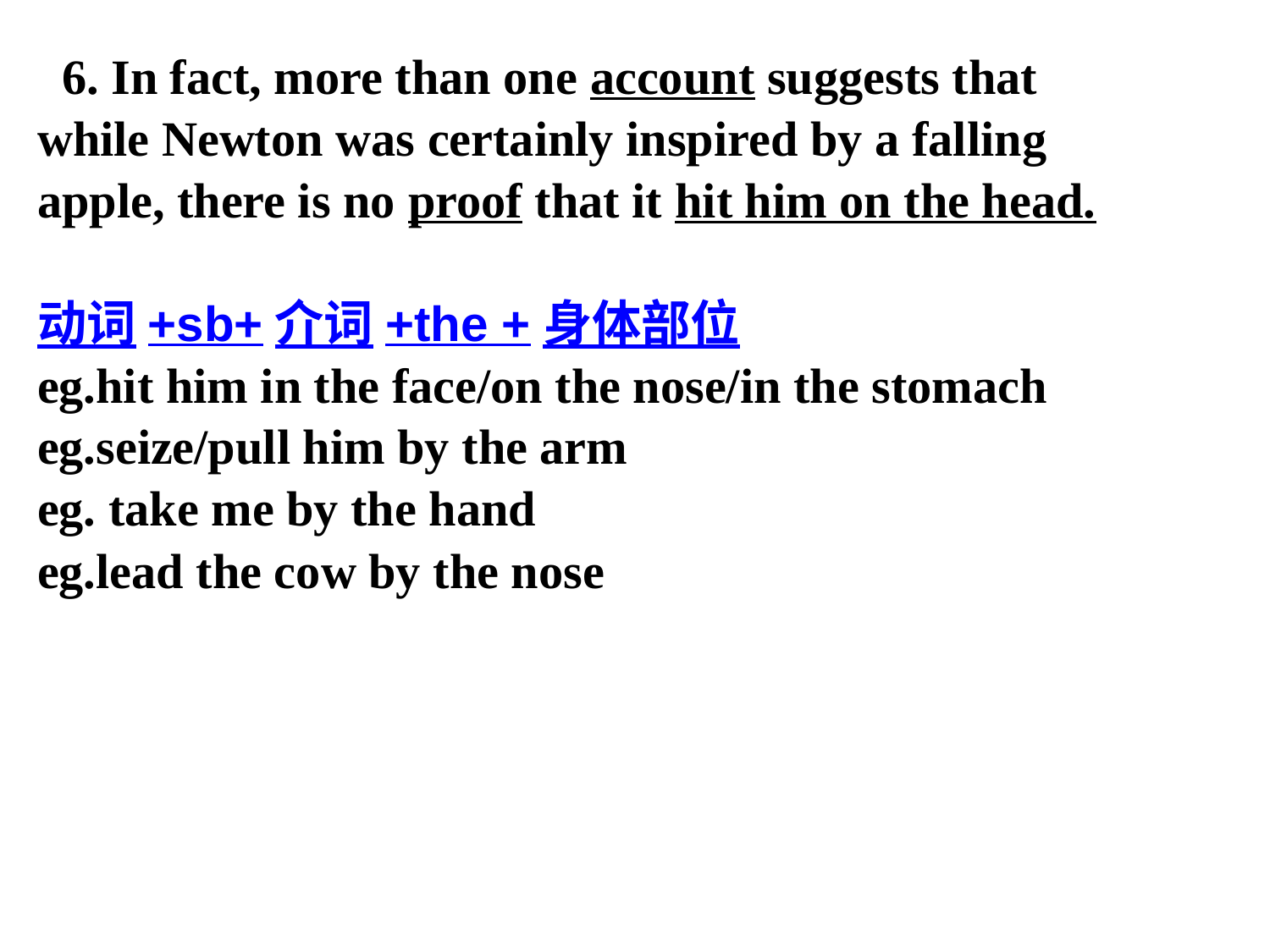

6. In fact, more than one account suggests that while Newton was certainly inspired by a falling apple, there is no proof that it hit him on the head.

动词+sb+介词+the +身体部位
eg.hit him in the face/on the nose/in the stomach
eg.seize/pull him by the arm
eg. take me by the hand
eg.lead the cow by the nose